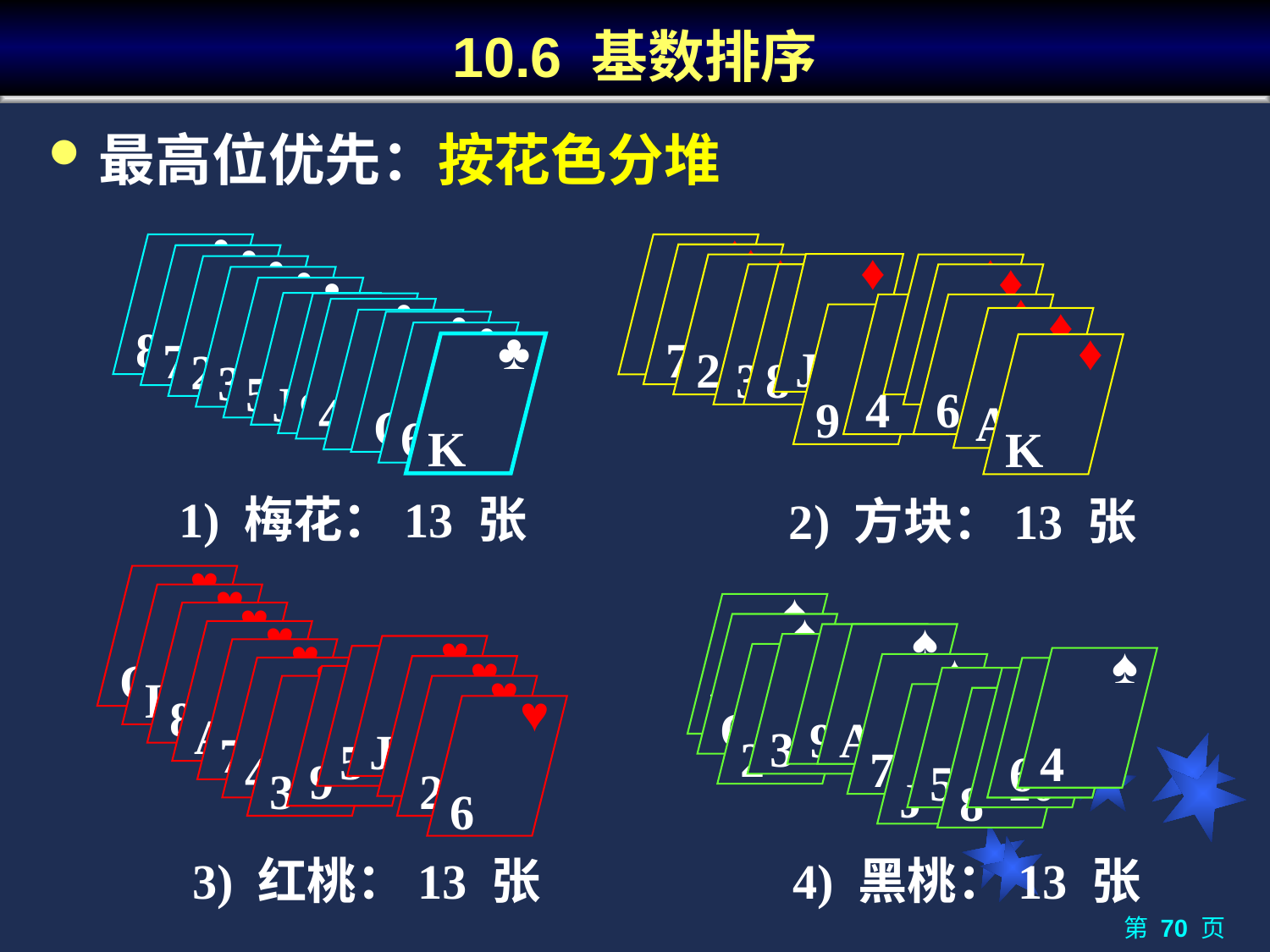

# 10.6 基数排序
最高位优先：按花色分堆
♣

8
♦

5
♦

7
♣

7
♦

2
♦

J
♦

10
♣

2
♦

3
♦

8
♦

Q
♣

3
♣

5
♣

9
♣

J
♦

4
♦

6
♣

4
♦

9
♦

A
♣

10
♣

Q
♣

6
♣

K
♦

K
1) 梅花：13 张
2) 方块：13 张
♥

Q
♥

K
♠

K
♥

8
♠

Q
♥

A
♠

9
♠

A
♠

3
♥

J
♥

7
♠

2
♥

5
♠

4
♠

7
♥

10
♥

4
♠

6
♥

9
♠

5
♠

10
♥

3
♥

2
♠

J
♠

8
♥

6
3) 红桃：13 张
4) 黑桃：13 张
第 70 页